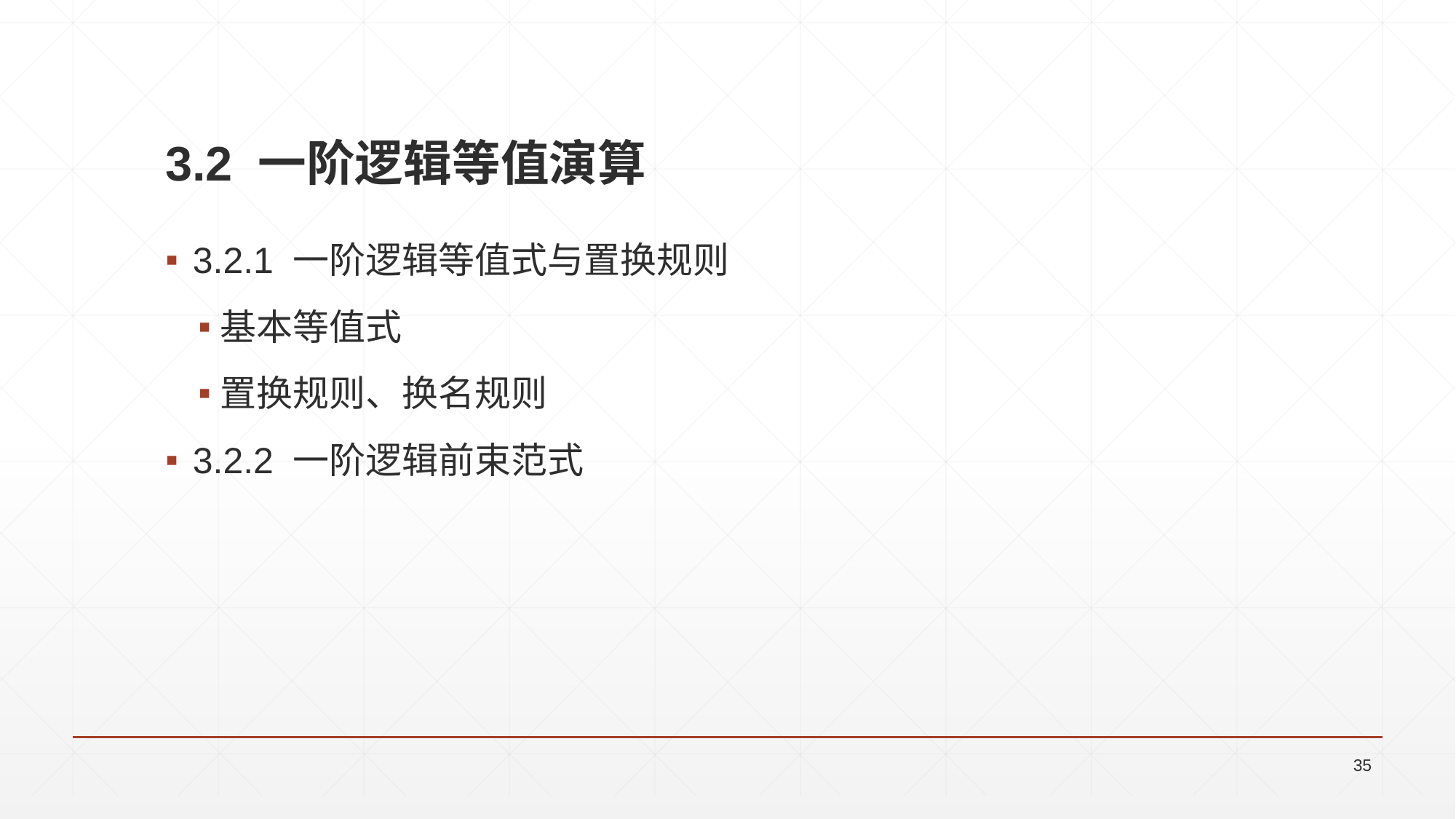

3.2 一阶逻辑等值演算
3.2.1 一阶逻辑等值式与置换规则
基本等值式
置换规则、换名规则
3.2.2 一阶逻辑前束范式
35